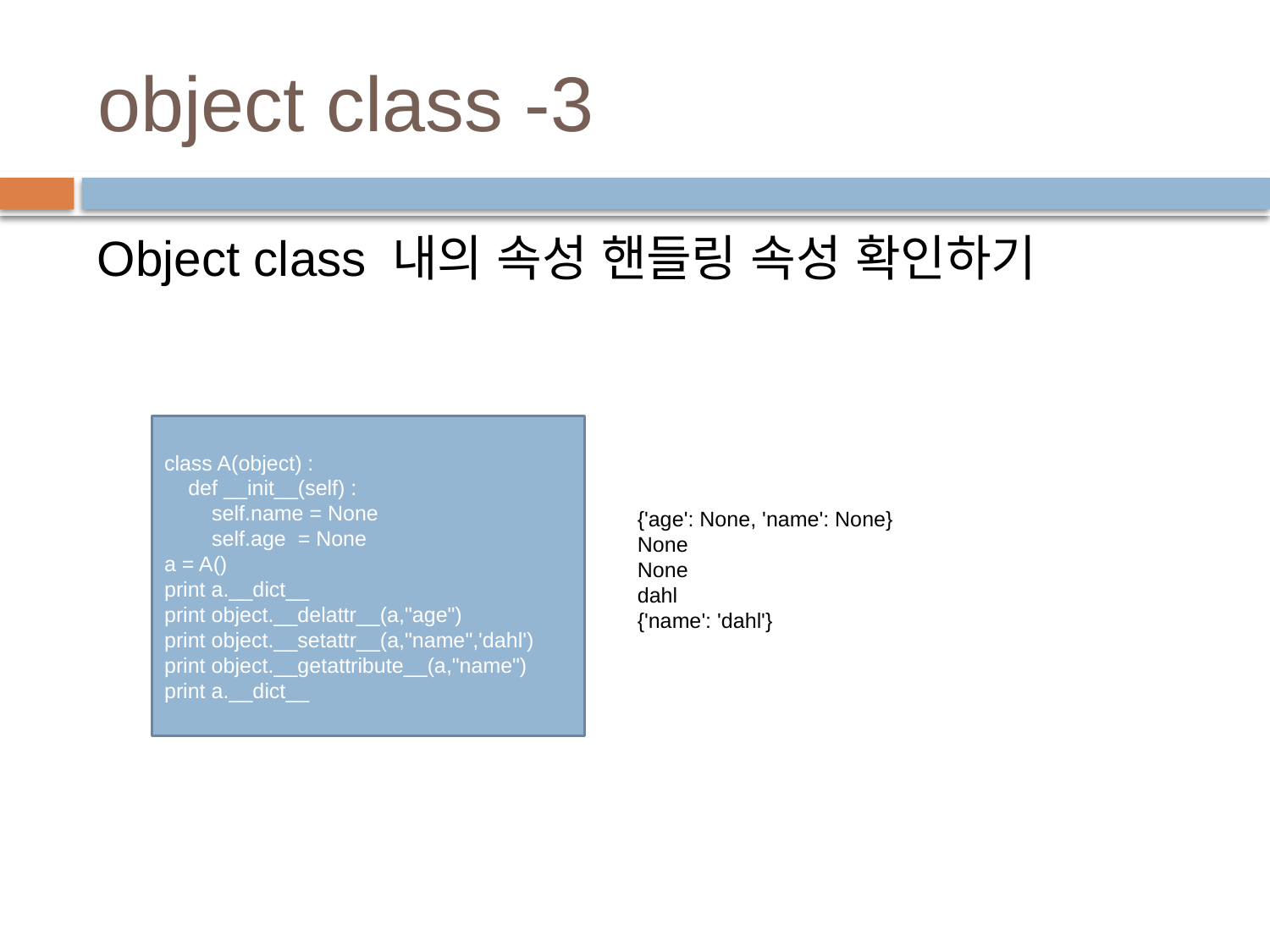

# object class -3
Object class 내의 속성 핸들링 속성 확인하기
class A(object) :
    def __init__(self) :
        self.name = None
        self.age  = None
a = A()
print a.__dict__
print object.__delattr__(a,"age")
print object.__setattr__(a,"name",'dahl')
print object.__getattribute__(a,"name")
print a.__dict__
{'age': None, 'name': None}
None
None
dahl
{'name': 'dahl'}